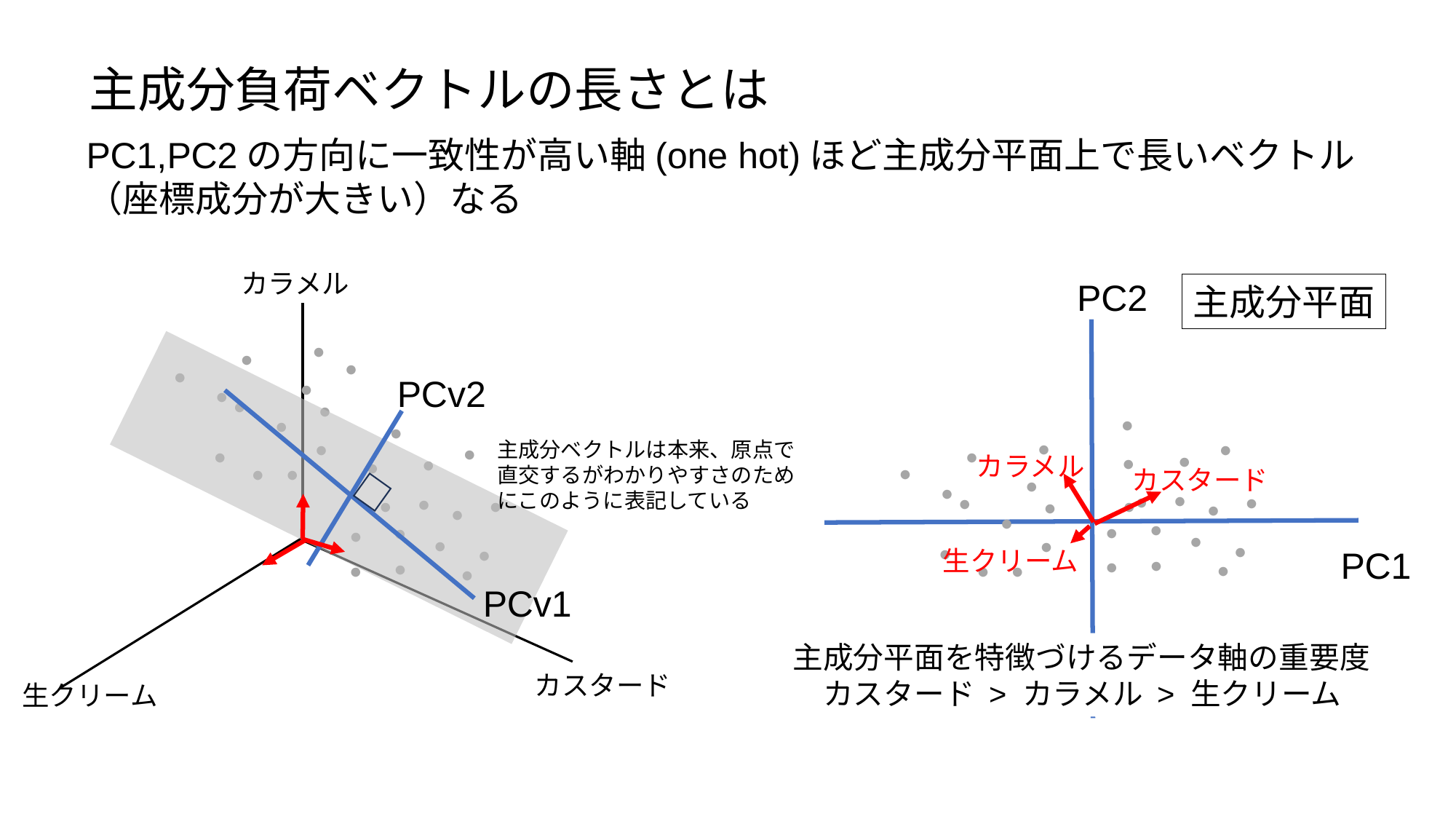

主成分負荷ベクトルの長さとは
PC1,PC2の方向に一致性が高い軸(one hot)ほど主成分平面上で長いベクトル（座標成分が大きい）なる
カラメル
PC2
主成分平面
●
●
●
●
PCv2
●
●
●
●
●
●
●

主成分ベクトルは本来、原点で直交するがわかりやすさのためにこのように表記している
●
●
カラメル
●
●
●
●
●
●
●
●
カスタード
●
●
●
●

●
●
●
●
●
●
●
●
●
●
●
●
●
●
●
●
●
●
●
●
PC1
生クリーム
●
●
●
●
●
●
●
●
●
●
●
PCv1
主成分平面を特徴づけるデータ軸の重要度
　カスタード > カラメル > 生クリーム
カスタード
生クリーム